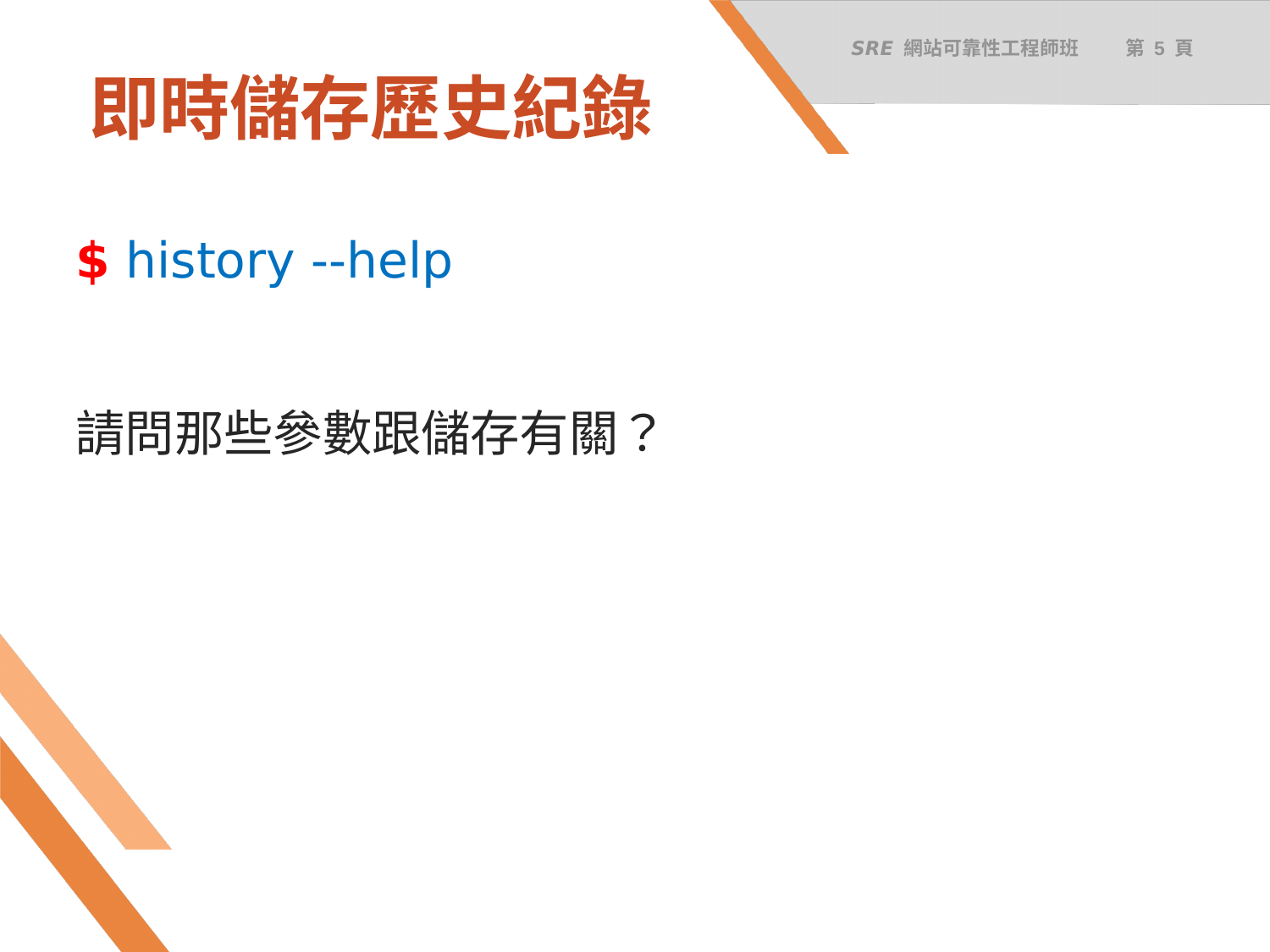

SRE 網站可靠性工程師班
第 5 頁
# 即時儲存歷史紀錄
$ history --help

請問那些參數跟儲存有關？